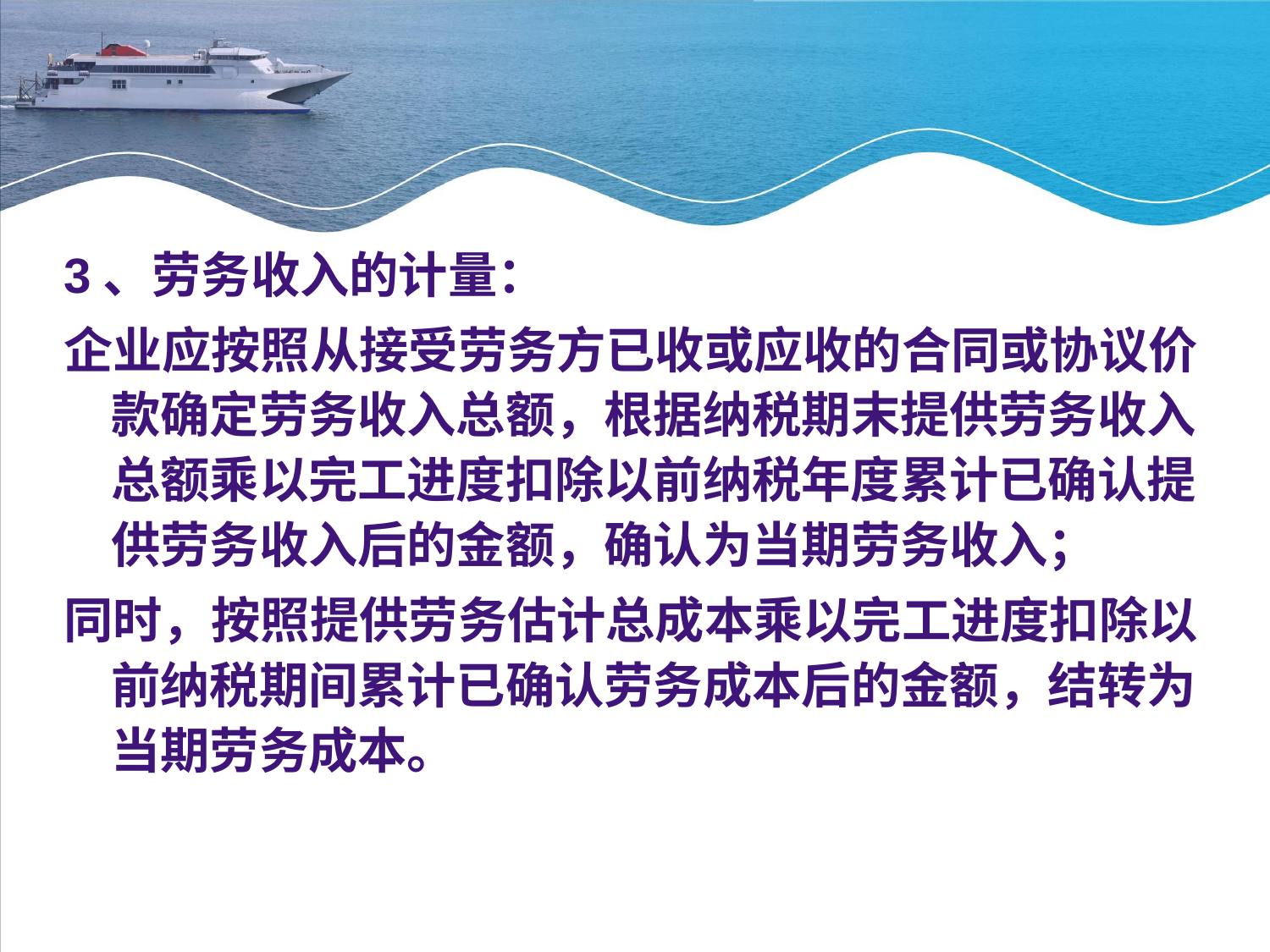

#
3、劳务收入的计量：
企业应按照从接受劳务方已收或应收的合同或协议价款确定劳务收入总额，根据纳税期末提供劳务收入总额乘以完工进度扣除以前纳税年度累计已确认提供劳务收入后的金额，确认为当期劳务收入；
同时，按照提供劳务估计总成本乘以完工进度扣除以前纳税期间累计已确认劳务成本后的金额，结转为当期劳务成本。